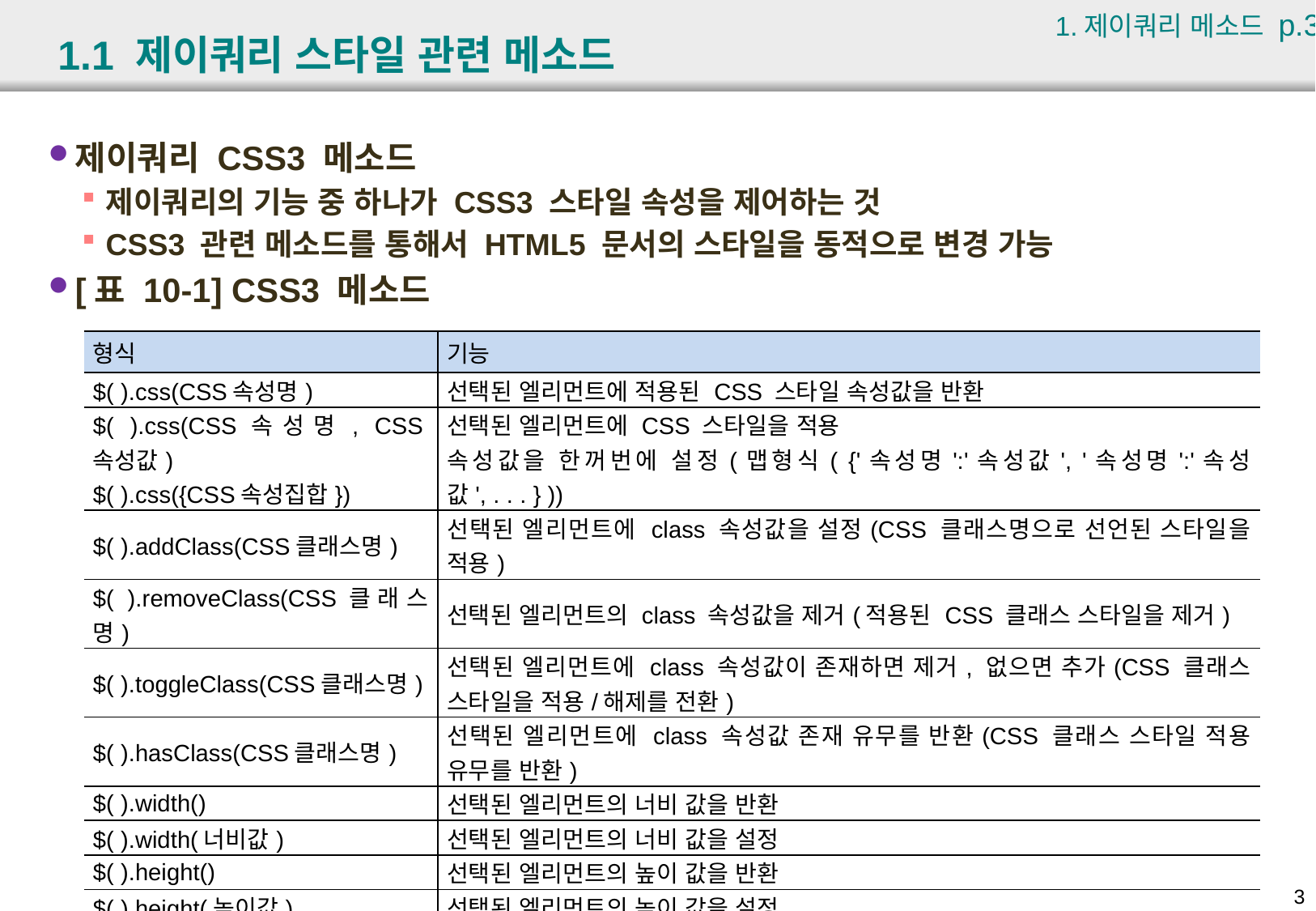

1.제이쿼리 메소드 p.366
# 1.1 제이쿼리 스타일 관련 메소드
제이쿼리 CSS3 메소드
제이쿼리의 기능 중 하나가 CSS3 스타일 속성을 제어하는 것
CSS3 관련 메소드를 통해서 HTML5 문서의 스타일을 동적으로 변경 가능
[표 10-1] CSS3 메소드

| 형식 | 기능 |
| --- | --- |
| $( ).css(CSS속성명) | 선택된 엘리먼트에 적용된 CSS 스타일 속성값을 반환 |
| $( ).css(CSS속성명, CSS속성값) $( ).css({CSS속성집합}) | 선택된 엘리먼트에 CSS 스타일을 적용 속성값을 한꺼번에 설정(맵형식( {'속성명':'속성값', '속성명':'속성값', . . . } )) |
| $( ).addClass(CSS클래스명) | 선택된 엘리먼트에 class 속성값을 설정(CSS 클래스명으로 선언된 스타일을 적용) |
| $( ).removeClass(CSS클래스명) | 선택된 엘리먼트의 class 속성값을 제거(적용된 CSS 클래스 스타일을 제거) |
| $( ).toggleClass(CSS클래스명) | 선택된 엘리먼트에 class 속성값이 존재하면 제거, 없으면 추가(CSS 클래스 스타일을 적용/해제를 전환) |
| $( ).hasClass(CSS클래스명) | 선택된 엘리먼트에 class 속성값 존재 유무를 반환(CSS 클래스 스타일 적용 유무를 반환) |
| $( ).width() | 선택된 엘리먼트의 너비 값을 반환 |
| $( ).width(너비값) | 선택된 엘리먼트의 너비 값을 설정 |
| $( ).height() | 선택된 엘리먼트의 높이 값을 반환 |
| $( ).height(높이값) | 선택된 엘리먼트의 높이 값을 설정 |